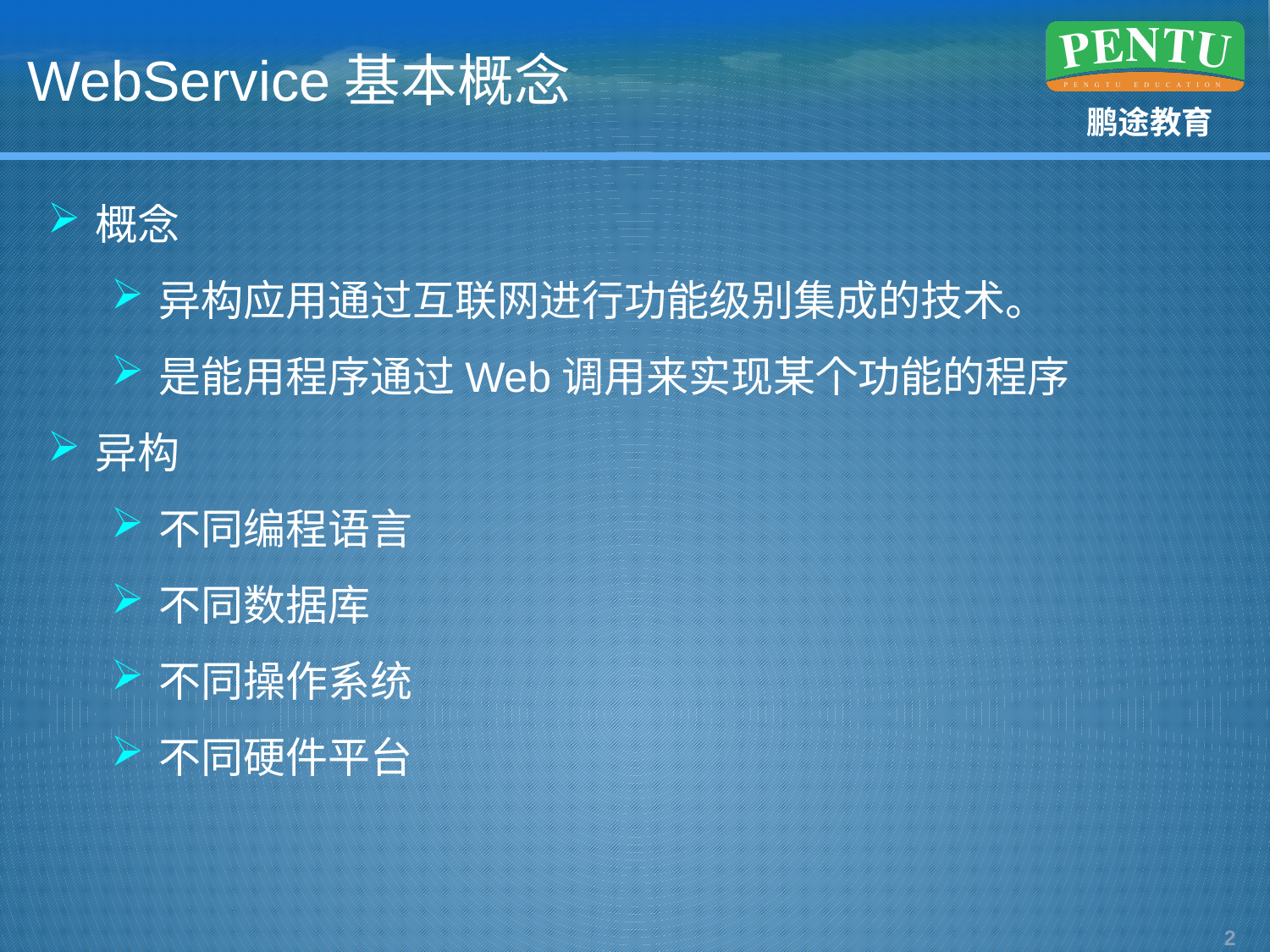

# WebService基本概念
概念
异构应用通过互联网进行功能级别集成的技术。
是能用程序通过Web调用来实现某个功能的程序
异构
不同编程语言
不同数据库
不同操作系统
不同硬件平台
2